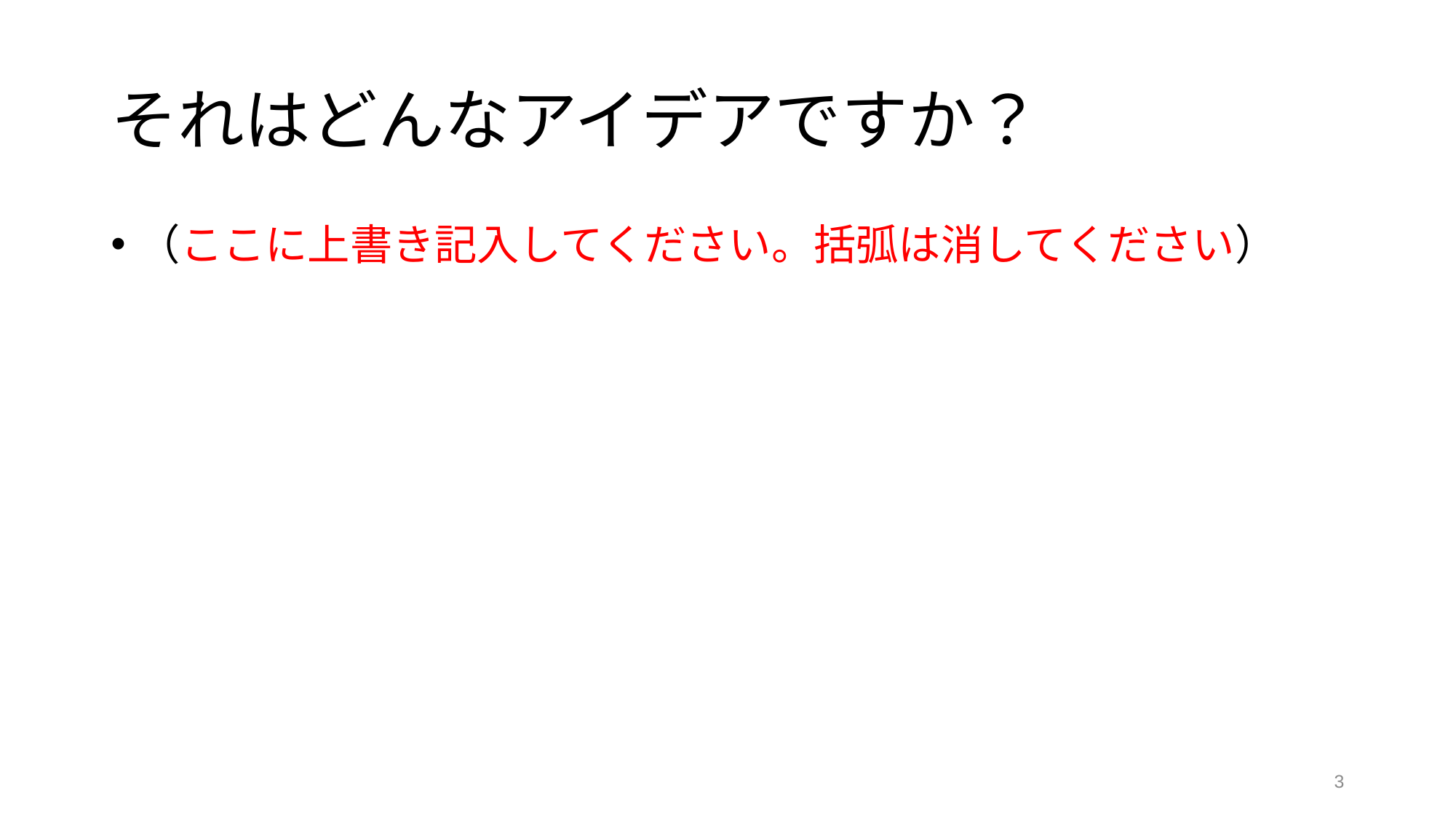

# それはどんなアイデアですか？
（ここに上書き記入してください。括弧は消してください）
3